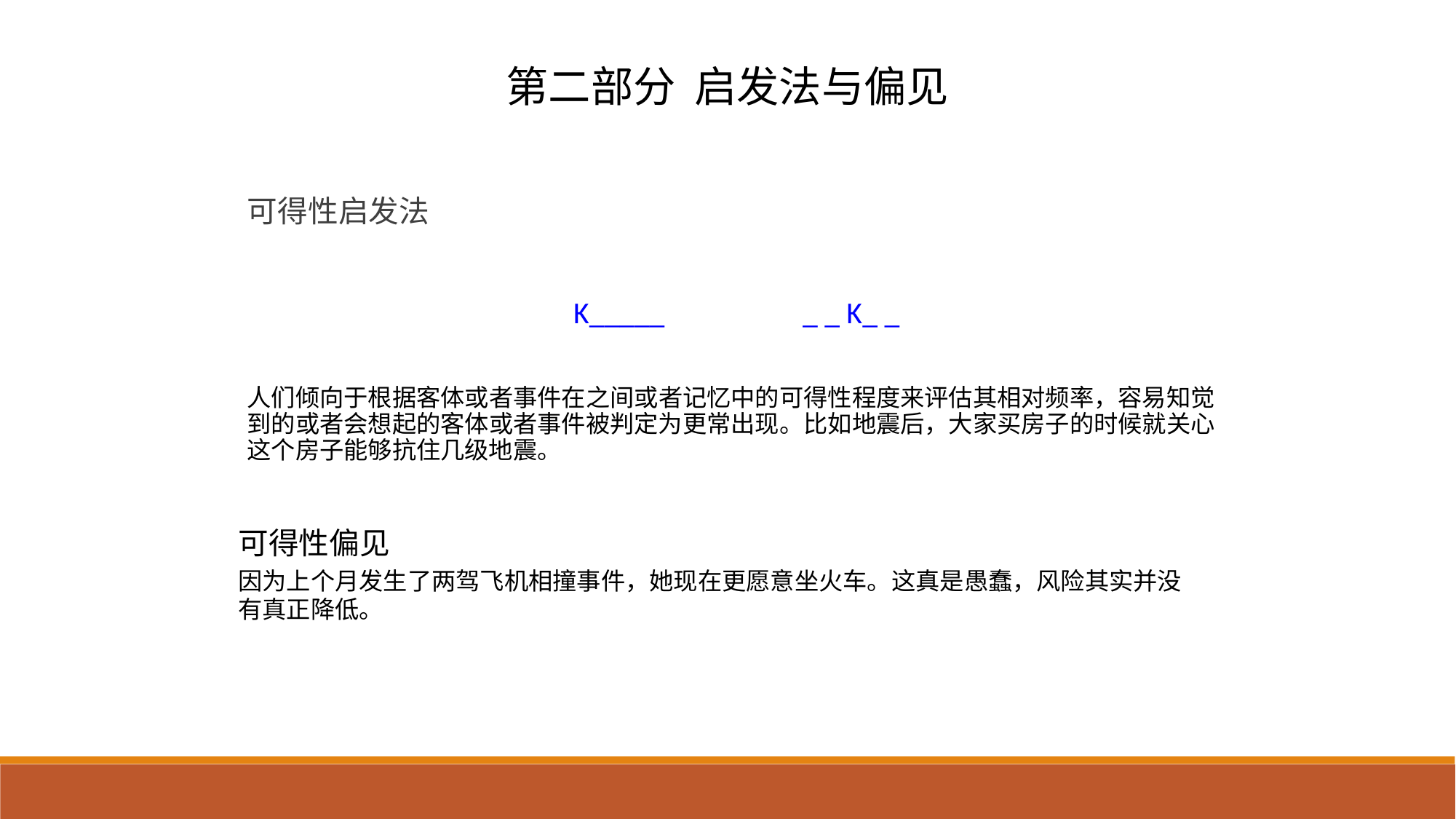

第二部分  启发法与偏见
可得性启发法

K_____                    _ _ K_ _

人们倾向于根据客体或者事件在之间或者记忆中的可得性程度来评估其相对频率，容易知觉到的或者会想起的客体或者事件被判定为更常出现。比如地震后，大家买房子的时候就关心这个房子能够抗住几级地震。
可得性偏见
因为上个月发生了两驾飞机相撞事件，她现在更愿意坐火车。这真是愚蠢，风险其实并没有真正降低。